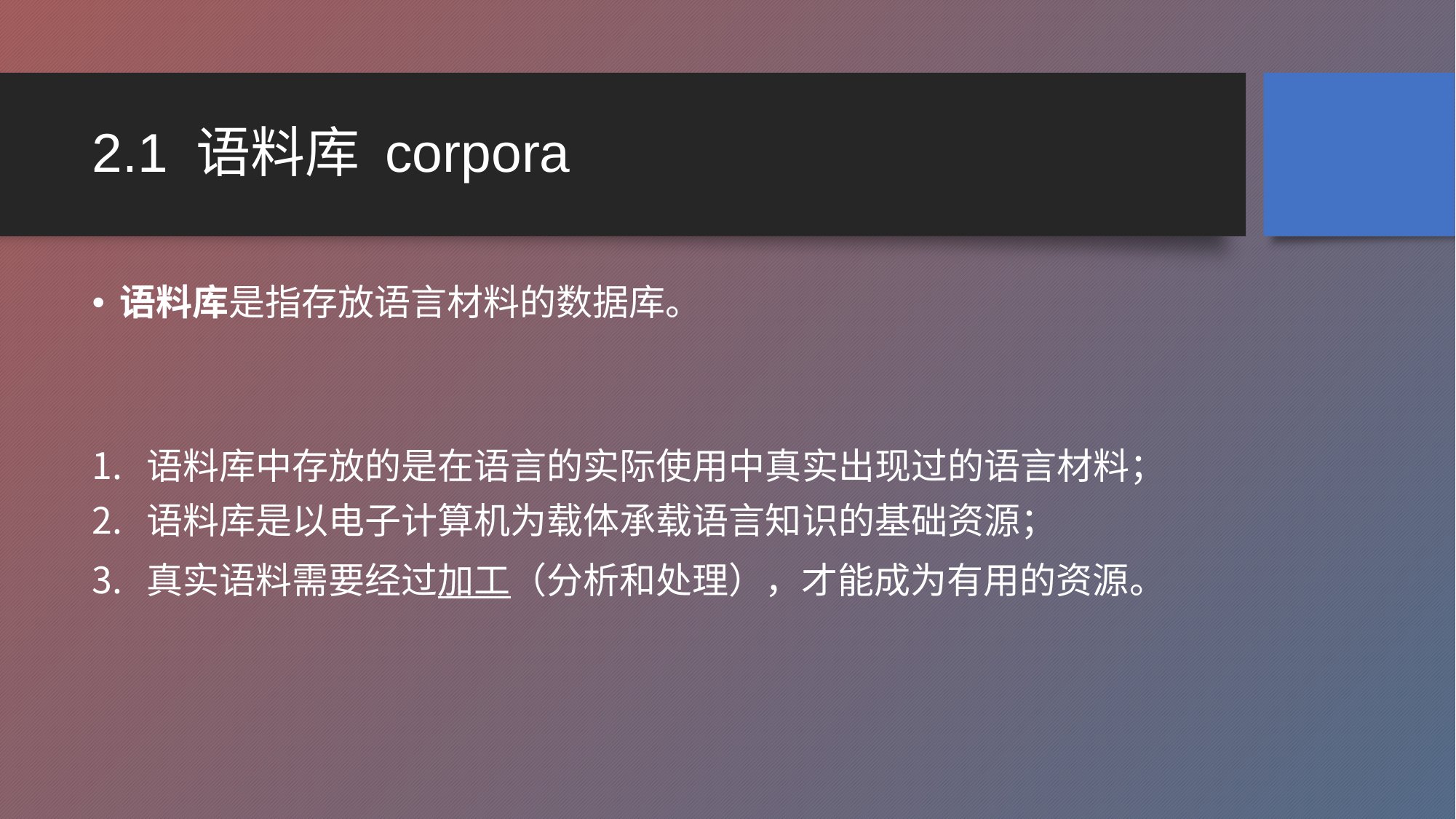

# 2.1 语料库 corpora
语料库是指存放语言材料的数据库。

语料库中存放的是在语言的实际使用中真实出现过的语言材料；
语料库是以电子计算机为载体承载语言知识的基础资源；
真实语料需要经过加工（分析和处理），才能成为有用的资源。